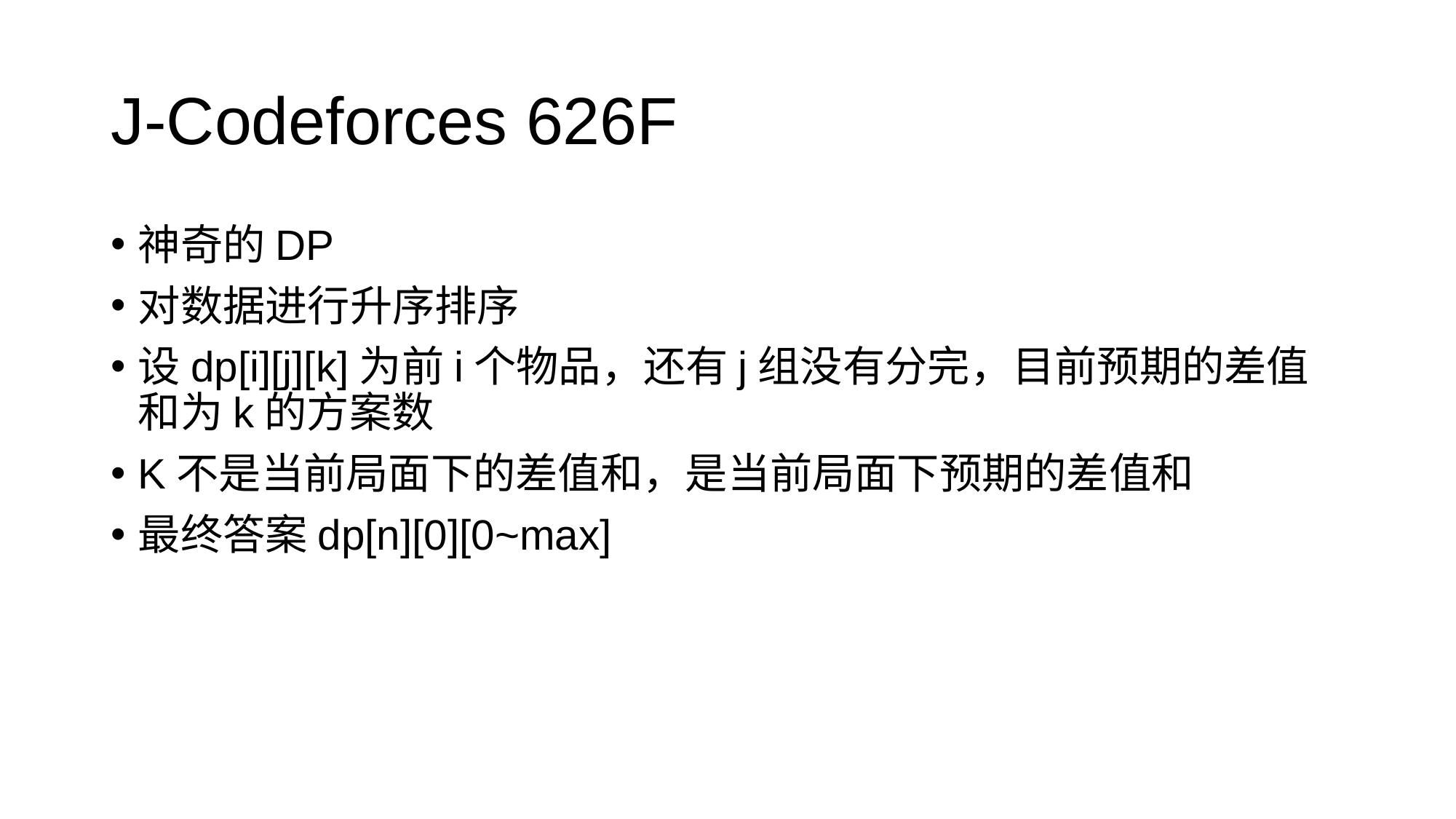

# J-Codeforces 626F
神奇的DP
对数据进行升序排序
设dp[i][j][k]为前i个物品，还有j组没有分完，目前预期的差值和为k的方案数
K不是当前局面下的差值和，是当前局面下预期的差值和
最终答案dp[n][0][0~max]